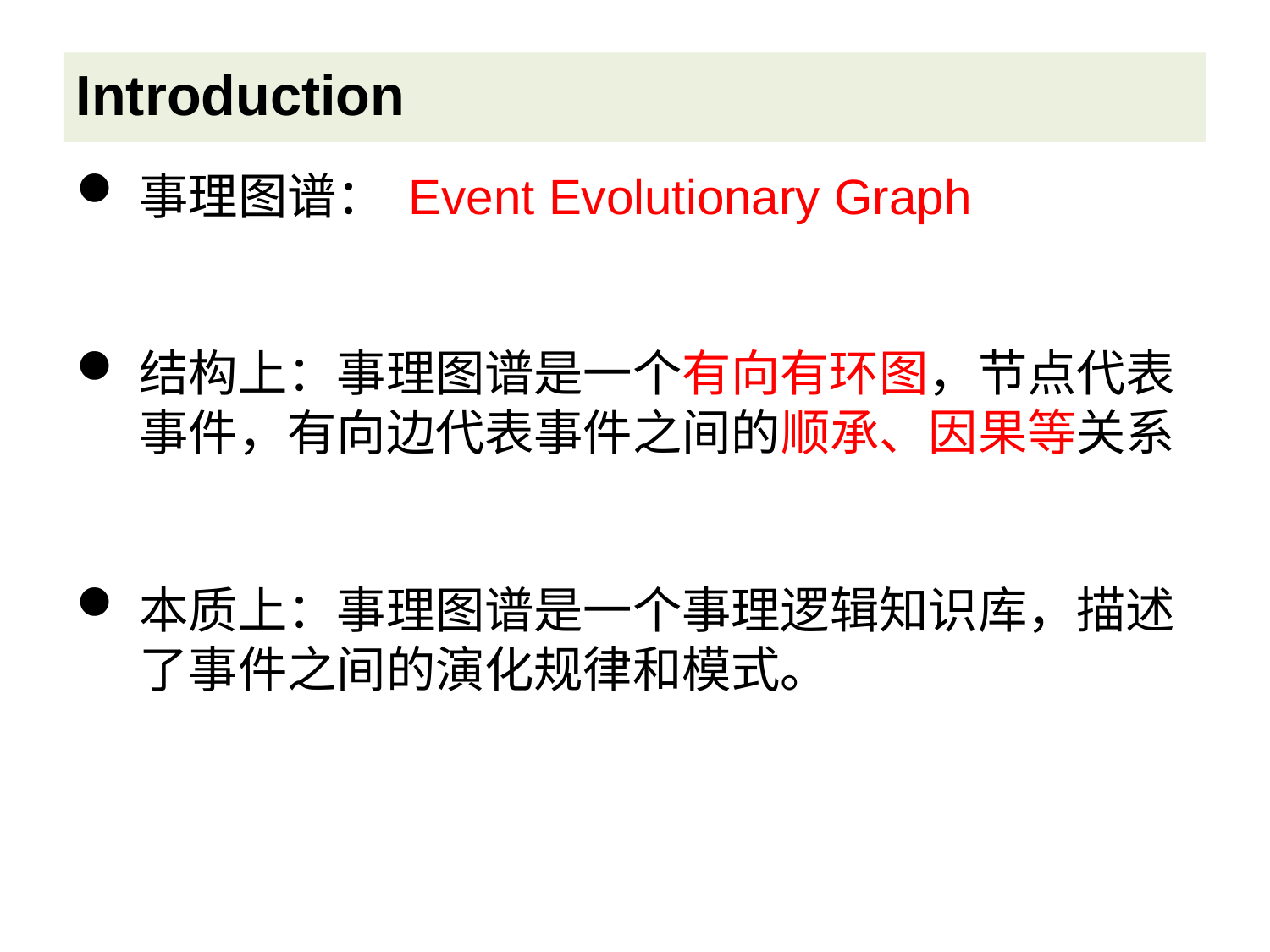

Introduction
事理图谱： Event Evolutionary Graph

结构上：事理图谱是一个有向有环图，节点代表事件，有向边代表事件之间的顺承、因果等关系

本质上：事理图谱是一个事理逻辑知识库，描述了事件之间的演化规律和模式。